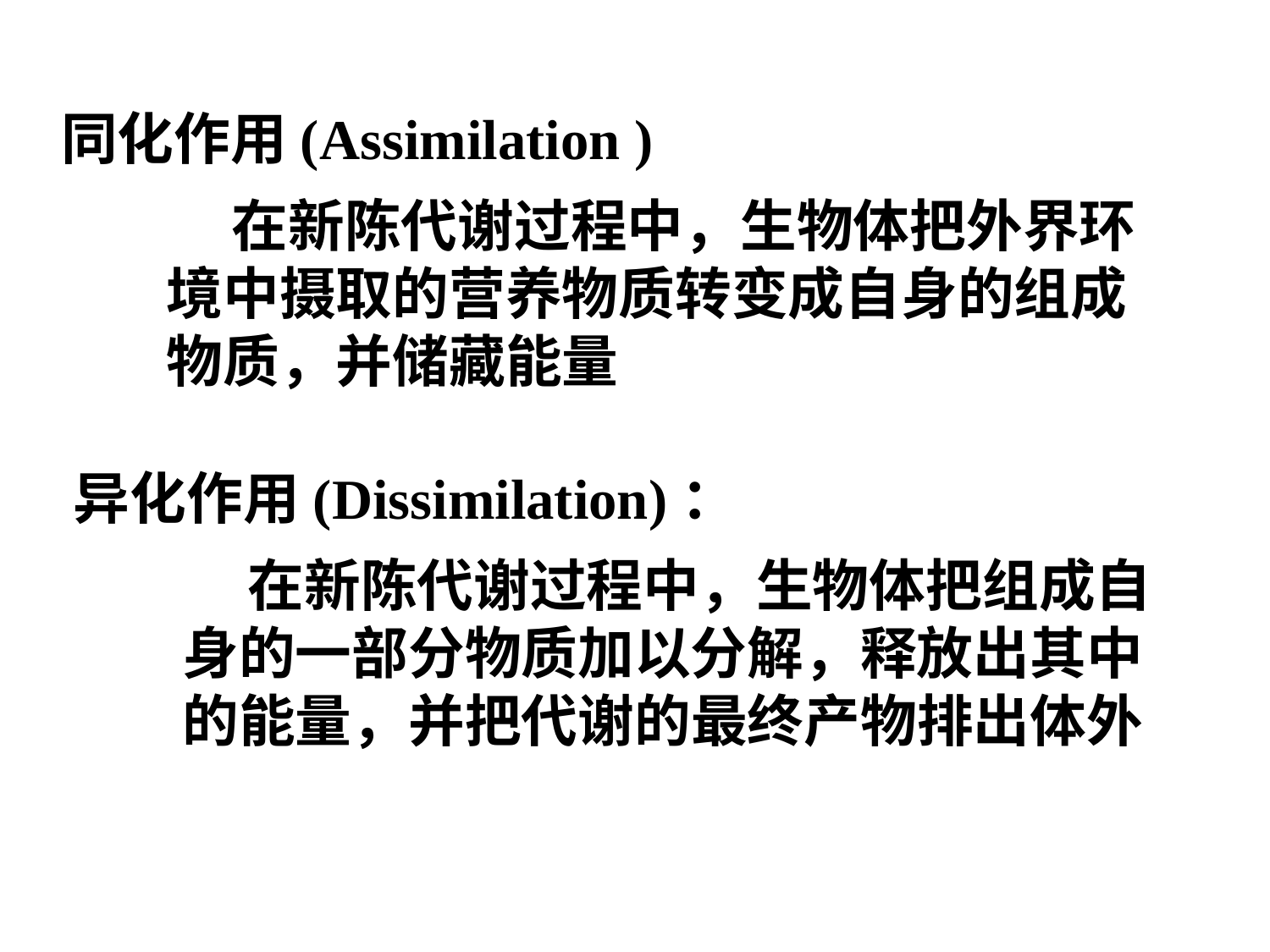

同化作用(Assimilation )
    在新陈代谢过程中，生物体把外界环境中摄取的营养物质转变成自身的组成物质，并储藏能量
异化作用(Dissimilation)：
    在新陈代谢过程中，生物体把组成自身的一部分物质加以分解，释放出其中的能量，并把代谢的最终产物排出体外